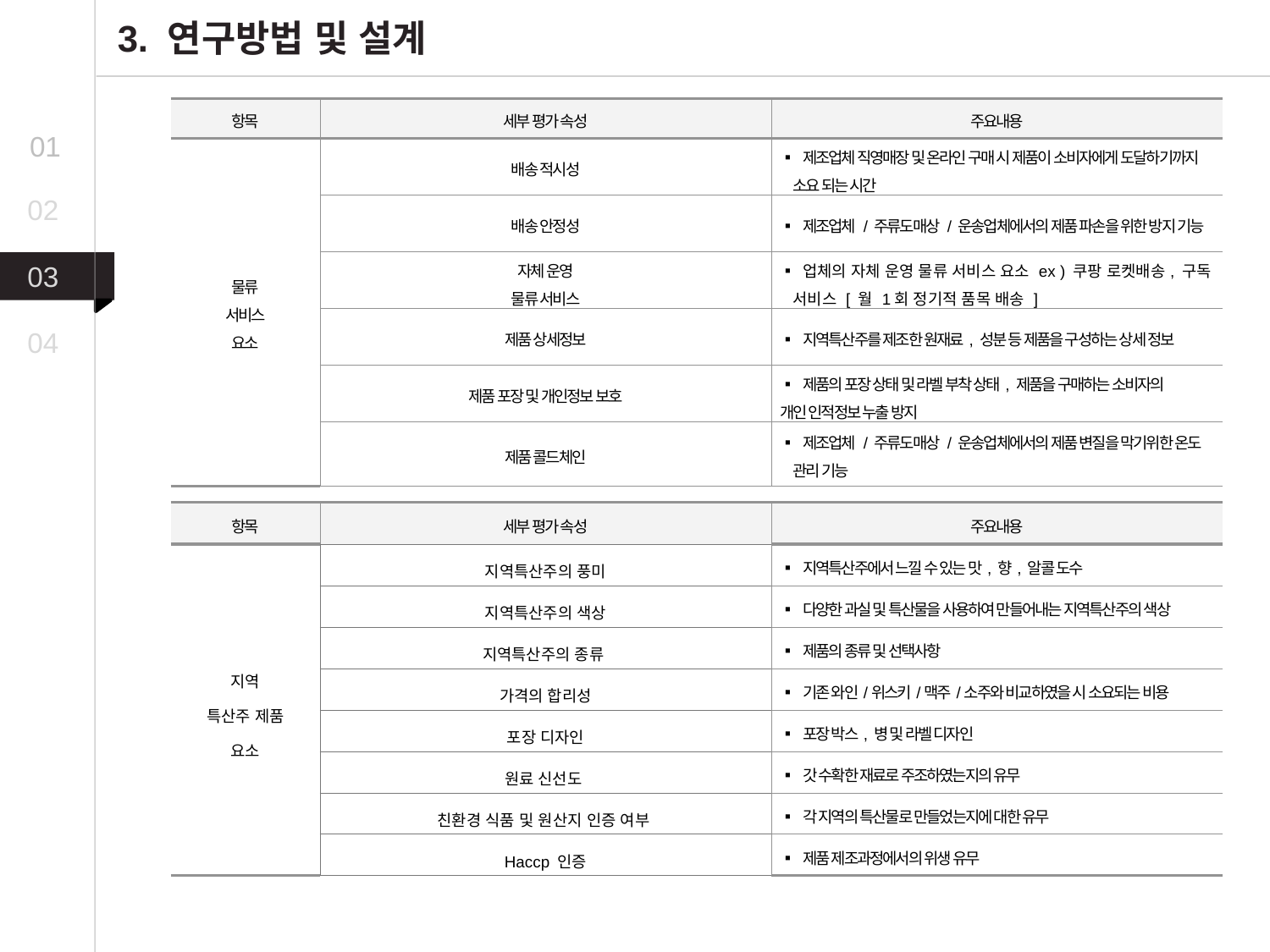

3. 연구방법 및 설계
| 항목 | 세부 평가 속성 | 주요내용 |
| --- | --- | --- |
| 물류 서비스 요소 | 배송 적시성 | ▪ 제조업체 직영매장 및 온라인 구매 시 제품이 소비자에게 도달하기까지 소요 되는 시간 |
|  | 배송 안정성 | ▪ 제조업체 / 주류도매상 / 운송업체에서의 제품 파손을 위한 방지 기능 |
|  | 자체 운영 물류 서비스 | ▪ 업체의 자체 운영 물류 서비스 요소 ex ) 쿠팡 로켓배송, 구독 서비스 [ 월 1회 정기적 품목 배송 ] |
|  | 제품 상세정보 | ▪ 지역특산주를 제조한 원재료, 성분 등 제품을 구성하는 상세 정보 |
|  | 제품 포장 및 개인정보 보호 | ▪ 제품의 포장 상태 및 라벨 부착 상태, 제품을 구매하는 소비자의 개인 인적정보 누출 방지 |
|  | 제품 콜드체인 | ▪ 제조업체 / 주류도매상 / 운송업체에서의 제품 변질을 막기위한 온도 관리 기능 |
01
02

03

04

| 항목 | 세부 평가 속성 | 주요내용 |
| --- | --- | --- |
| 지역 특산주 제품 요소 | 지역특산주의 풍미 | ▪ 지역특산주에서 느낄 수 있는 맛, 향, 알콜 도수 |
|  | 지역특산주의 색상 | ▪ 다양한 과실 및 특산물을 사용하여 만들어내는 지역특산주의 색상 |
|  | 지역특산주의 종류 | ▪ 제품의 종류 및 선택사항 |
|  | 가격의 합리성 | ▪ 기존 와인/위스키/맥주/소주와 비교하였을 시 소요되는 비용 |
|  | 포장 디자인 | ▪ 포장 박스, 병 및 라벨 디자인 |
|  | 원료 신선도 | ▪ 갓 수확한 재료로 주조하였는지의 유무 |
|  | 친환경 식품 및 원산지 인증 여부 | ▪ 각 지역의 특산물로 만들었는지에 대한 유무 |
|  | Haccp 인증 | ▪ 제품 제조과정에서의 위생 유무 |